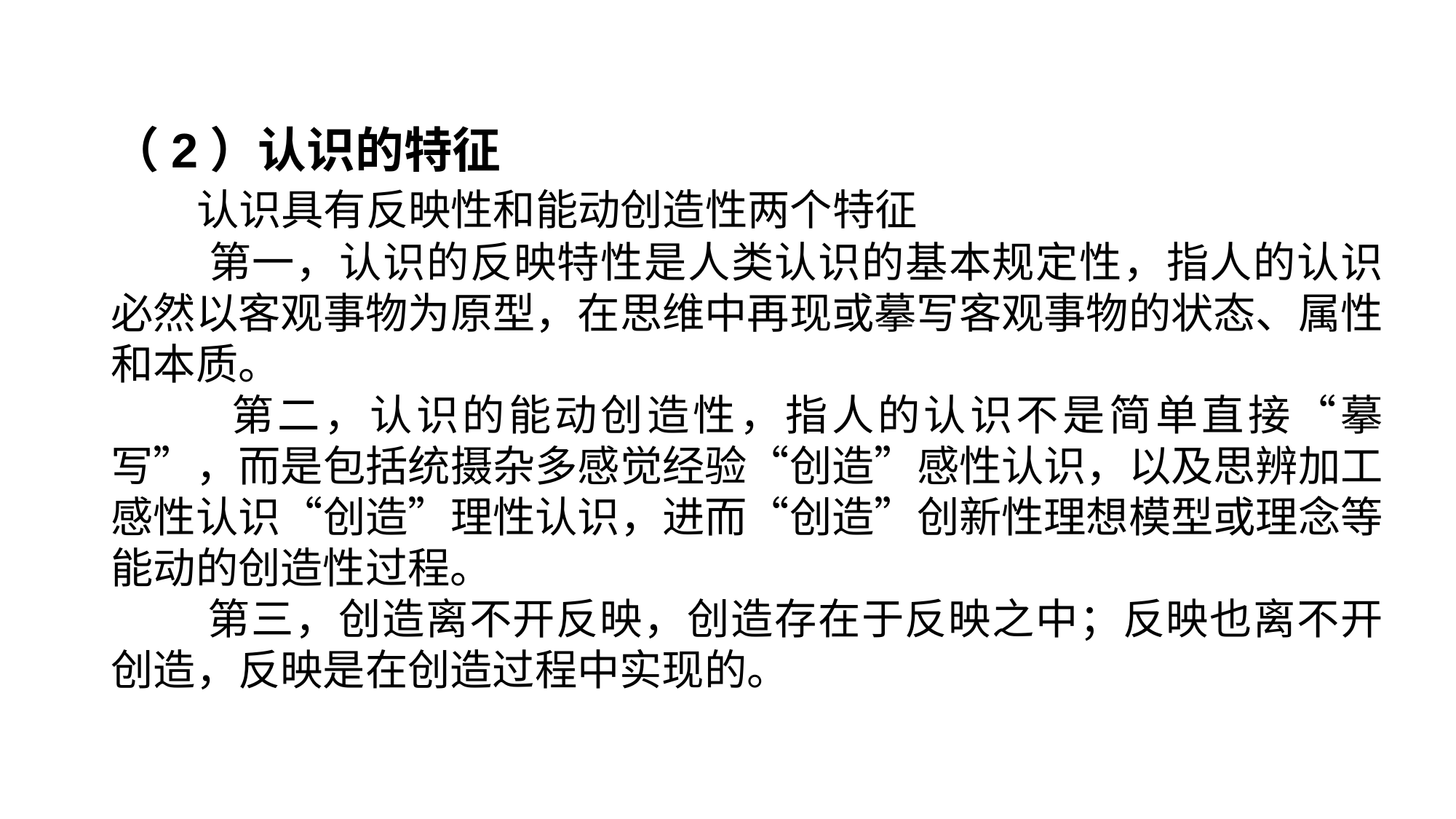

（2）认识的特征
        认识具有反映性和能动创造性两个特征
        第一，认识的反映特性是人类认识的基本规定性，指人的认识必然以客观事物为原型，在思维中再现或摹写客观事物的状态、属性和本质。
        第二，认识的能动创造性，指人的认识不是简单直接“摹写”，而是包括统摄杂多感觉经验“创造”感性认识，以及思辨加工感性认识“创造”理性认识，进而“创造”创新性理想模型或理念等能动的创造性过程。
        第三，创造离不开反映，创造存在于反映之中；反映也离不开创造，反映是在创造过程中实现的。